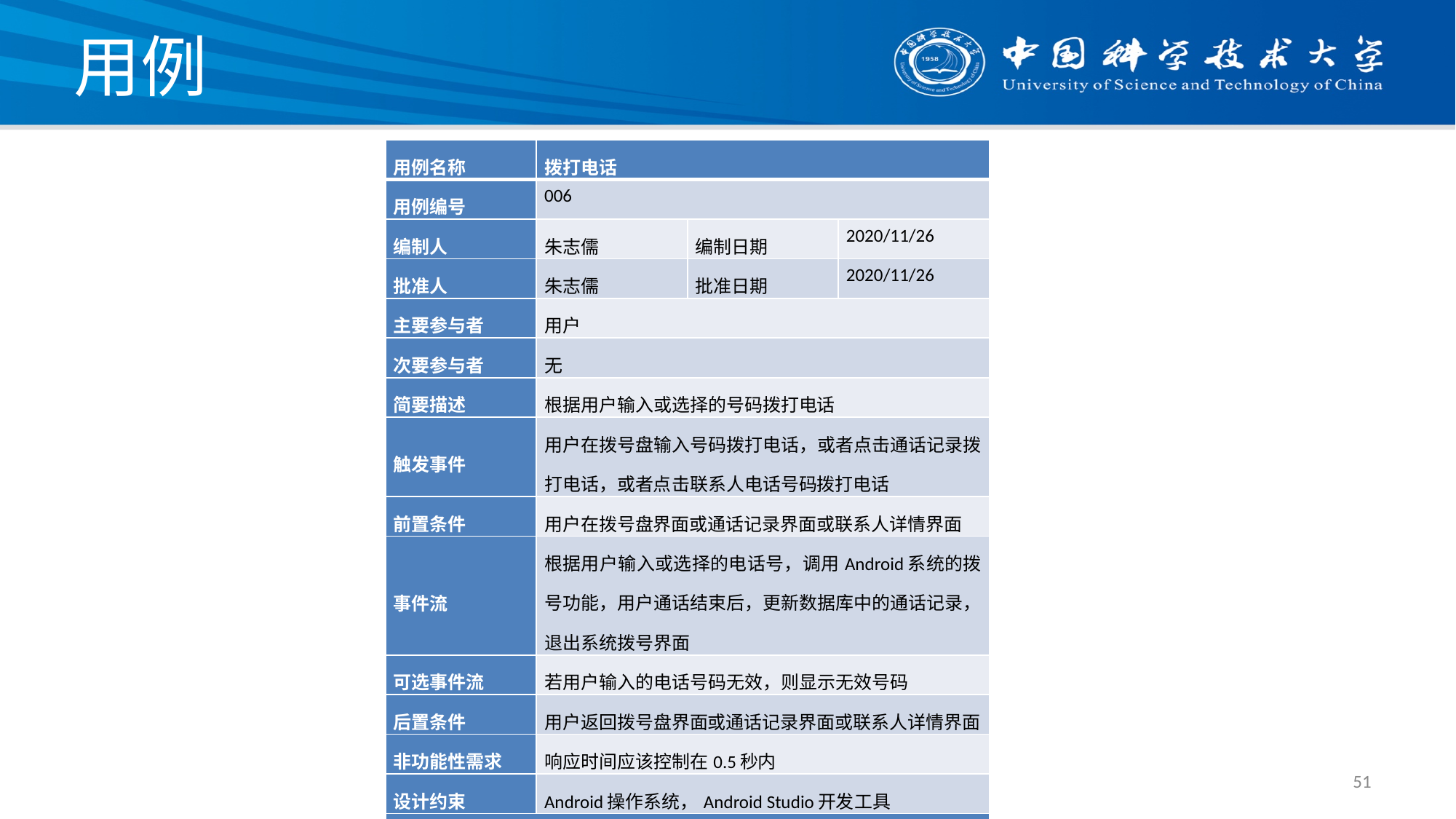

# 用例
| 用例名称 | 拨打电话 |  |  |
| --- | --- | --- | --- |
| 用例编号 | 006 |  |  |
| 编制人 | 朱志儒 | 编制日期 | 2020/11/26 |
| 批准人 | 朱志儒 | 批准日期 | 2020/11/26 |
| 主要参与者 | 用户 |  |  |
| 次要参与者 | 无 |  |  |
| 简要描述 | 根据用户输入或选择的号码拨打电话 |  |  |
| 触发事件 | 用户在拨号盘输入号码拨打电话，或者点击通话记录拨打电话，或者点击联系人电话号码拨打电话 |  |  |
| 前置条件 | 用户在拨号盘界面或通话记录界面或联系人详情界面 |  |  |
| 事件流 | 根据用户输入或选择的电话号，调用Android系统的拨号功能，用户通话结束后，更新数据库中的通话记录，退出系统拨号界面 |  |  |
| 可选事件流 | 若用户输入的电话号码无效，则显示无效号码 |  |  |
| 后置条件 | 用户返回拨号盘界面或通话记录界面或联系人详情界面 |  |  |
| 非功能性需求 | 响应时间应该控制在0.5秒内 |  |  |
| 设计约束 | Android操作系统，Android Studio开发工具 |  |  |
| 修改历史 |  |  |  |
| 修改人 | 版本 | 说明 | 修改日期 |
| 朱志儒 | V1 | 填写表格 | 2020/11/26 |
51